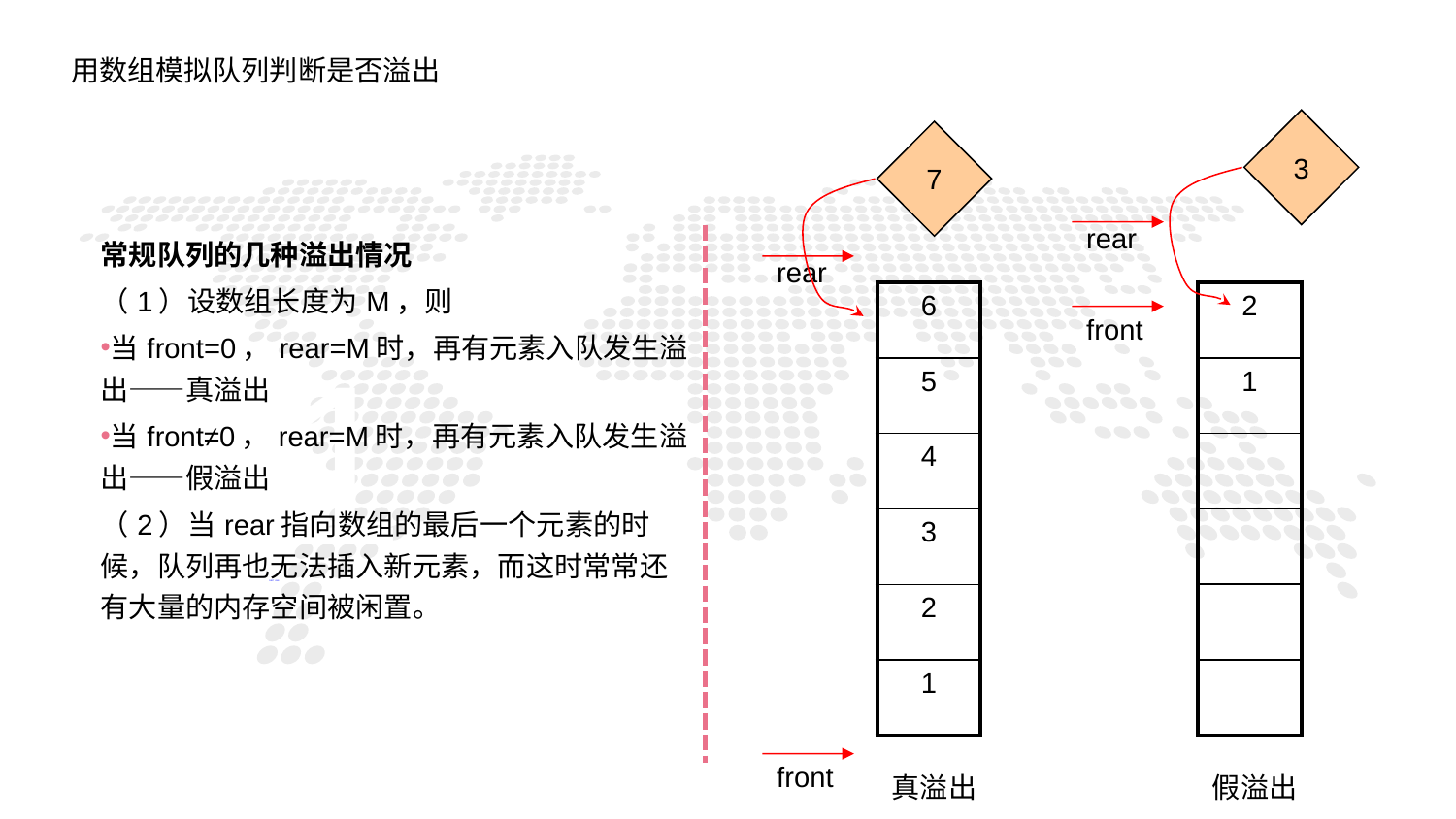

用数组模拟队列判断是否溢出
3
7

rear

| 常规队列的几种溢出情况 （1）设数组长度为M，则 当front=0，rear=M时，再有元素入队发生溢出——真溢出 当front≠0，rear=M时，再有元素入队发生溢出——假溢出 （2）当rear指向数组的最后一个元素的时候，队列再也无法插入新元素，而这时常常还有大量的内存空间被闲置。 |
| --- |
rear

| 6 |
| --- |
| 5 |
| 4 |
| 3 |
| 2 |
| 1 |
| 2 |
| --- |
| 1 |
|  |
|  |
|  |
|  |
front

1
PART  ONE
front

真溢出
假溢出